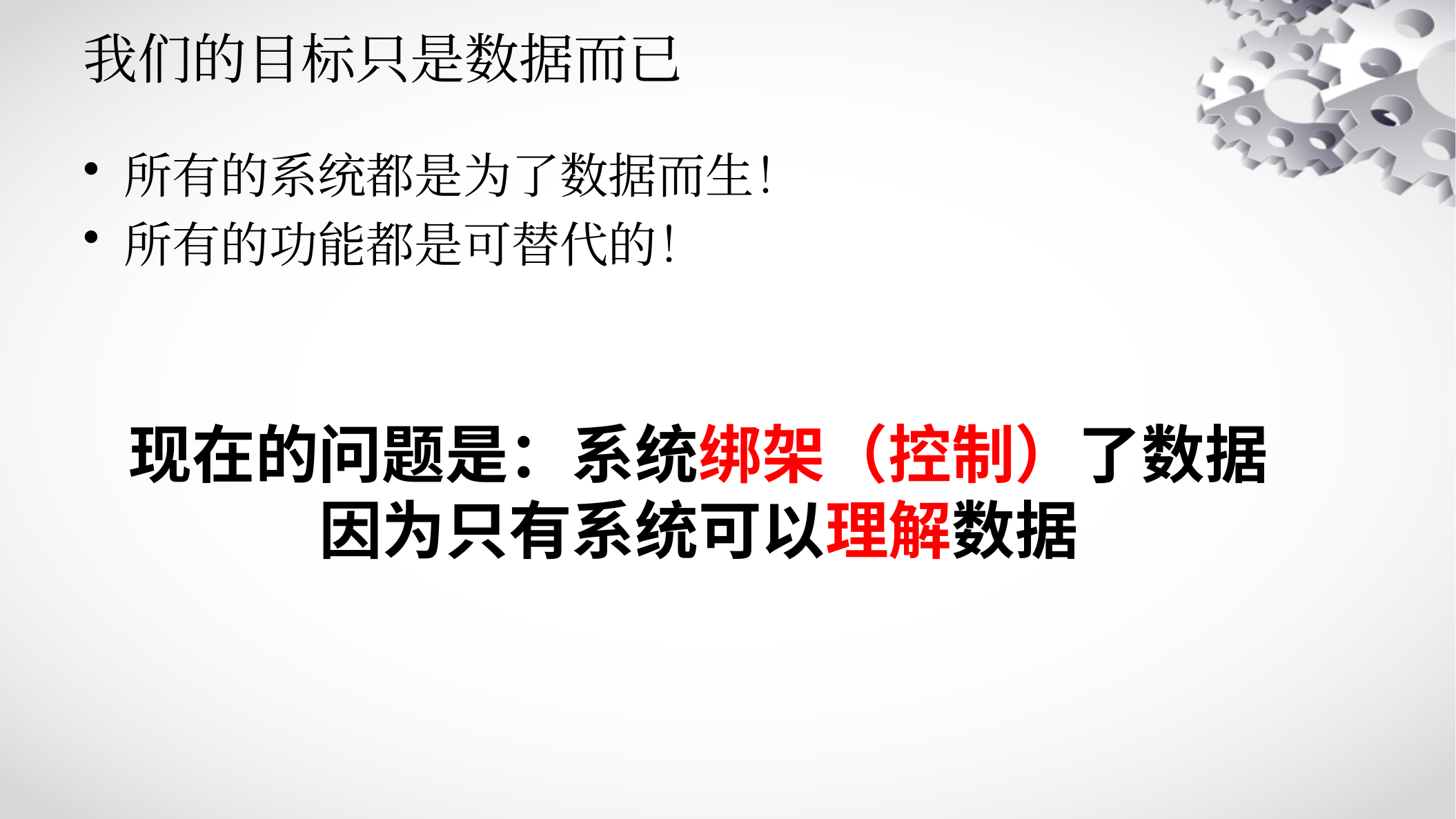

# 我们的目标只是数据而已
所有的系统都是为了数据而生！
所有的功能都是可替代的！
现在的问题是：系统绑架（控制）了数据
因为只有系统可以理解数据